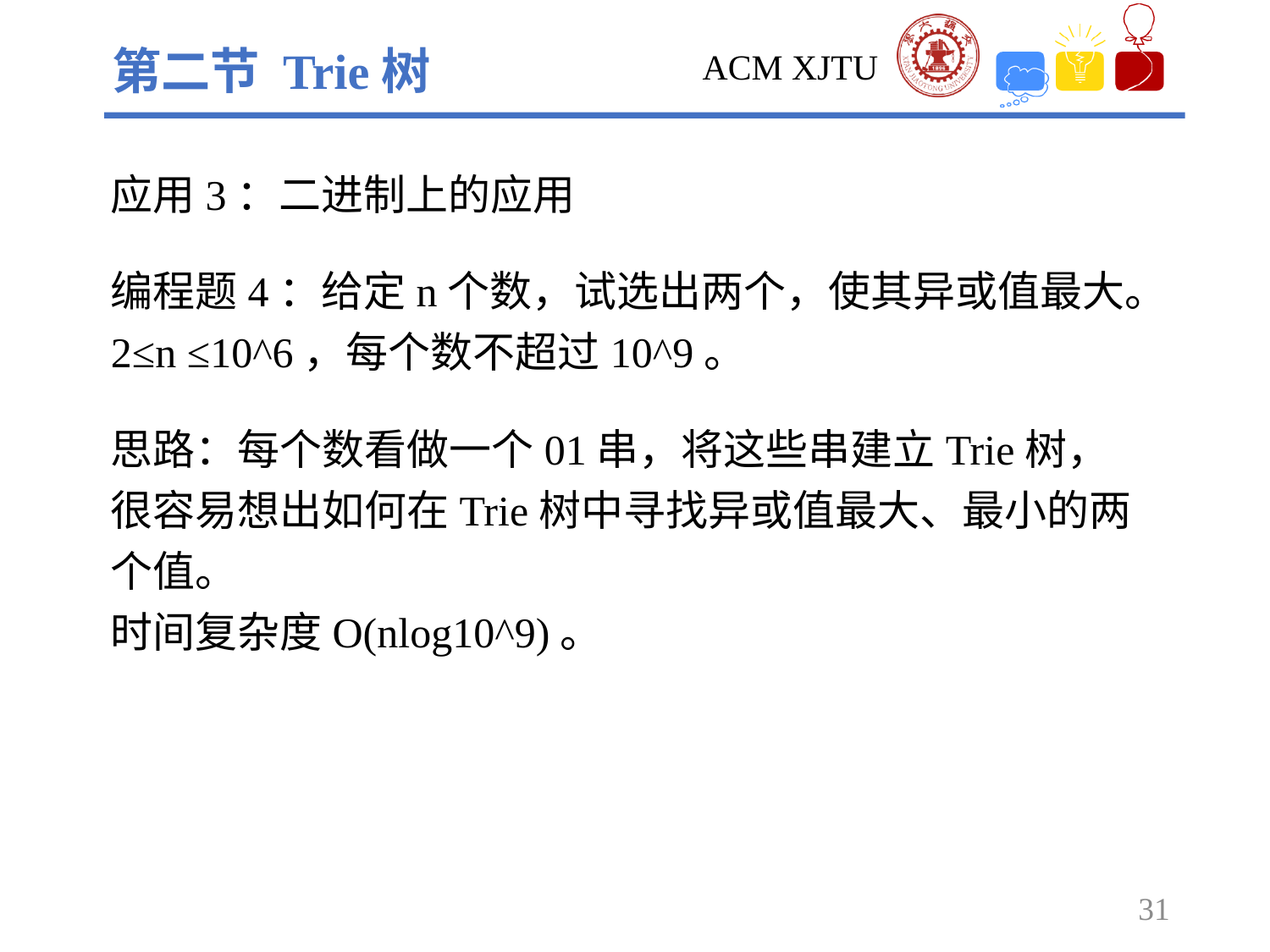

第二节 Trie树
应用3：二进制上的应用
编程题4：给定n个数，试选出两个，使其异或值最大。2≤n ≤10^6，每个数不超过10^9。
思路：每个数看做一个01串，将这些串建立Trie树，很容易想出如何在Trie树中寻找异或值最大、最小的两个值。
时间复杂度O(nlog10^9)。
31